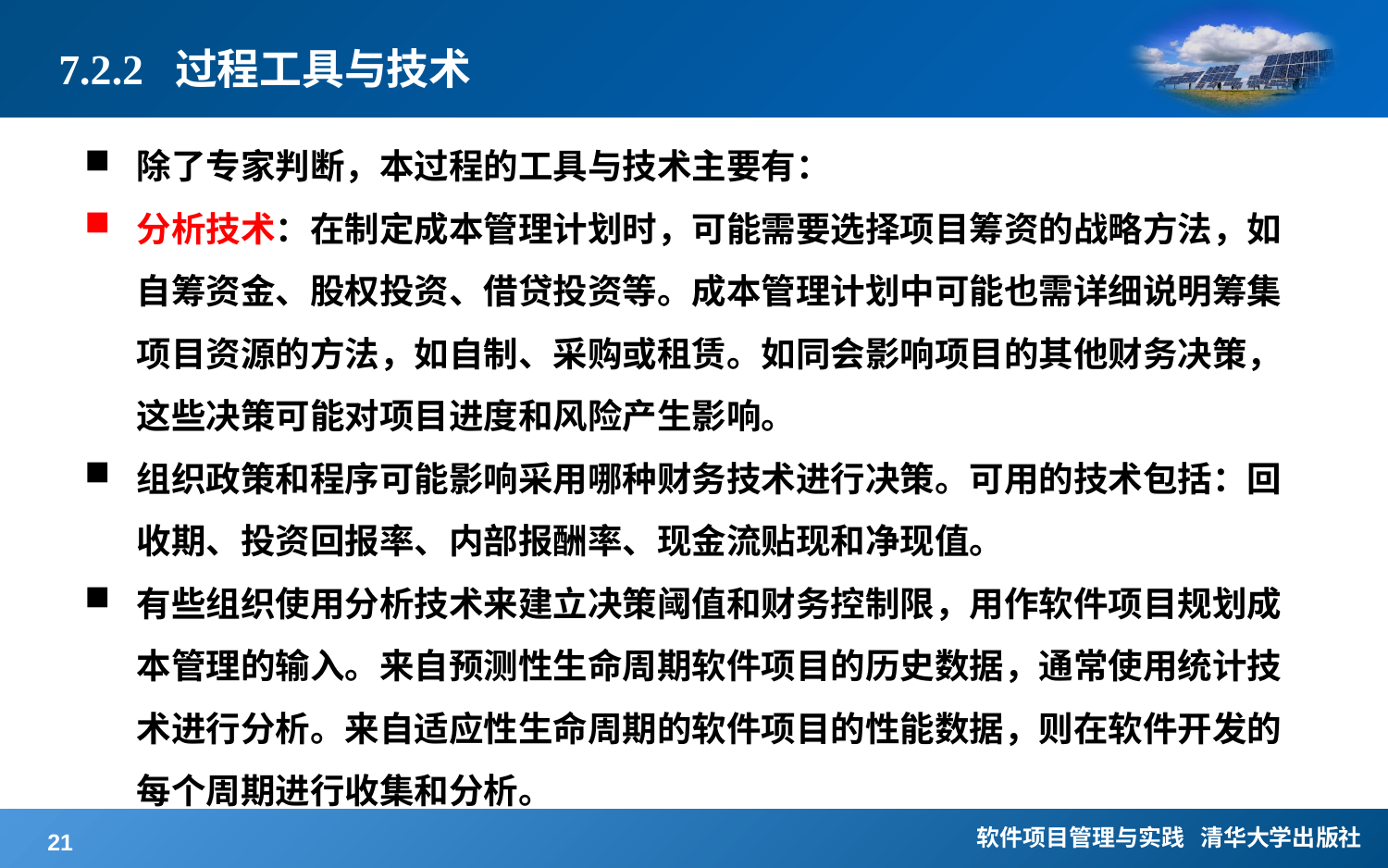

# 7.2.2  过程工具与技术
除了专家判断，本过程的工具与技术主要有：
分析技术：在制定成本管理计划时，可能需要选择项目筹资的战略方法，如自筹资金、股权投资、借贷投资等。成本管理计划中可能也需详细说明筹集项目资源的方法，如自制、采购或租赁。如同会影响项目的其他财务决策，这些决策可能对项目进度和风险产生影响。
组织政策和程序可能影响采用哪种财务技术进行决策。可用的技术包括：回收期、投资回报率、内部报酬率、现金流贴现和净现值。
有些组织使用分析技术来建立决策阈值和财务控制限，用作软件项目规划成本管理的输入。来自预测性生命周期软件项目的历史数据，通常使用统计技术进行分析。来自适应性生命周期的软件项目的性能数据，则在软件开发的每个周期进行收集和分析。